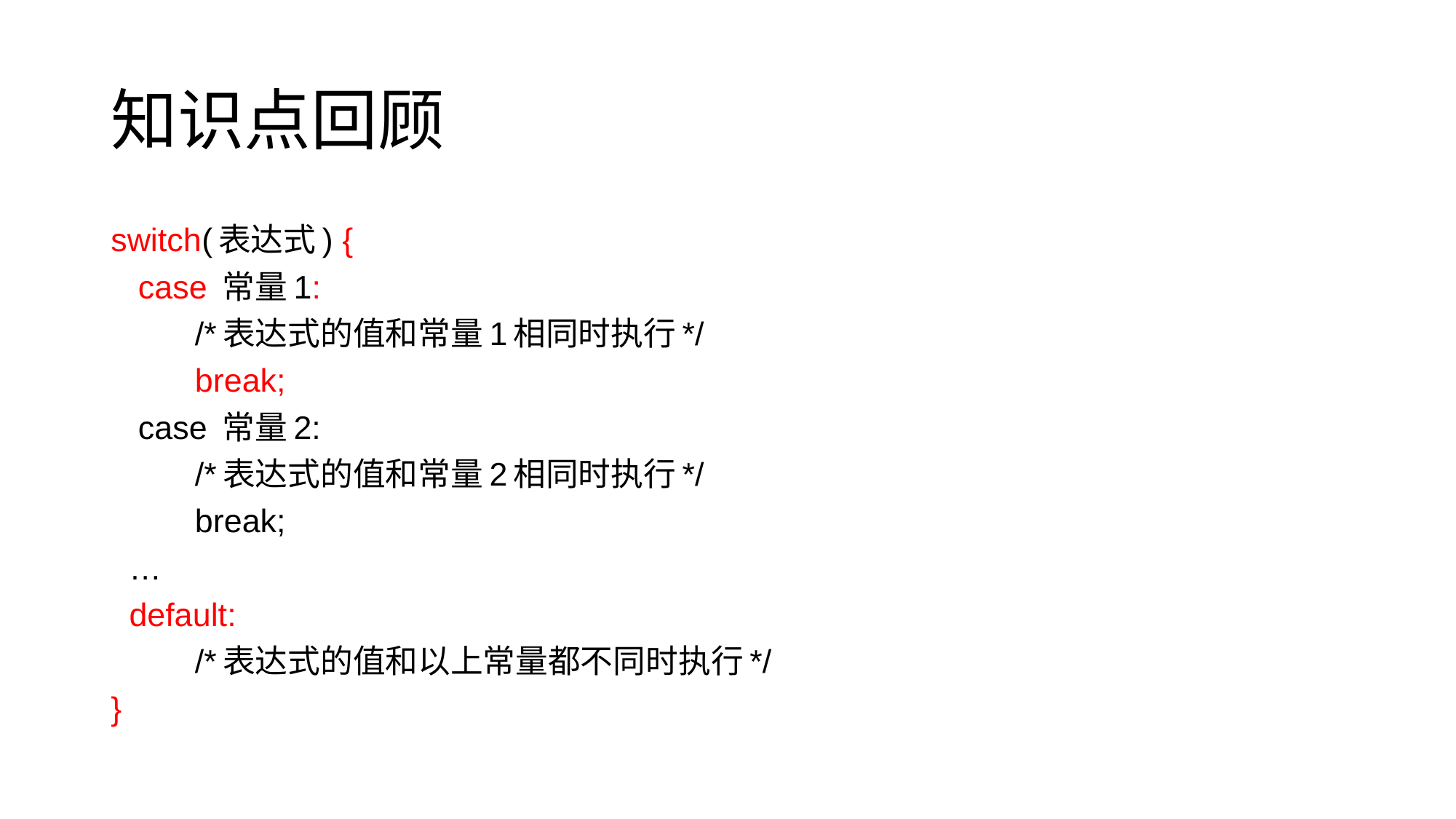

# 知识点回顾
switch(表达式) {
   case 常量1:
	/*表达式的值和常量1相同时执行*/
	break;
   case 常量2:
	/*表达式的值和常量2相同时执行*/
	break;
  …
  default:
	/*表达式的值和以上常量都不同时执行*/
}